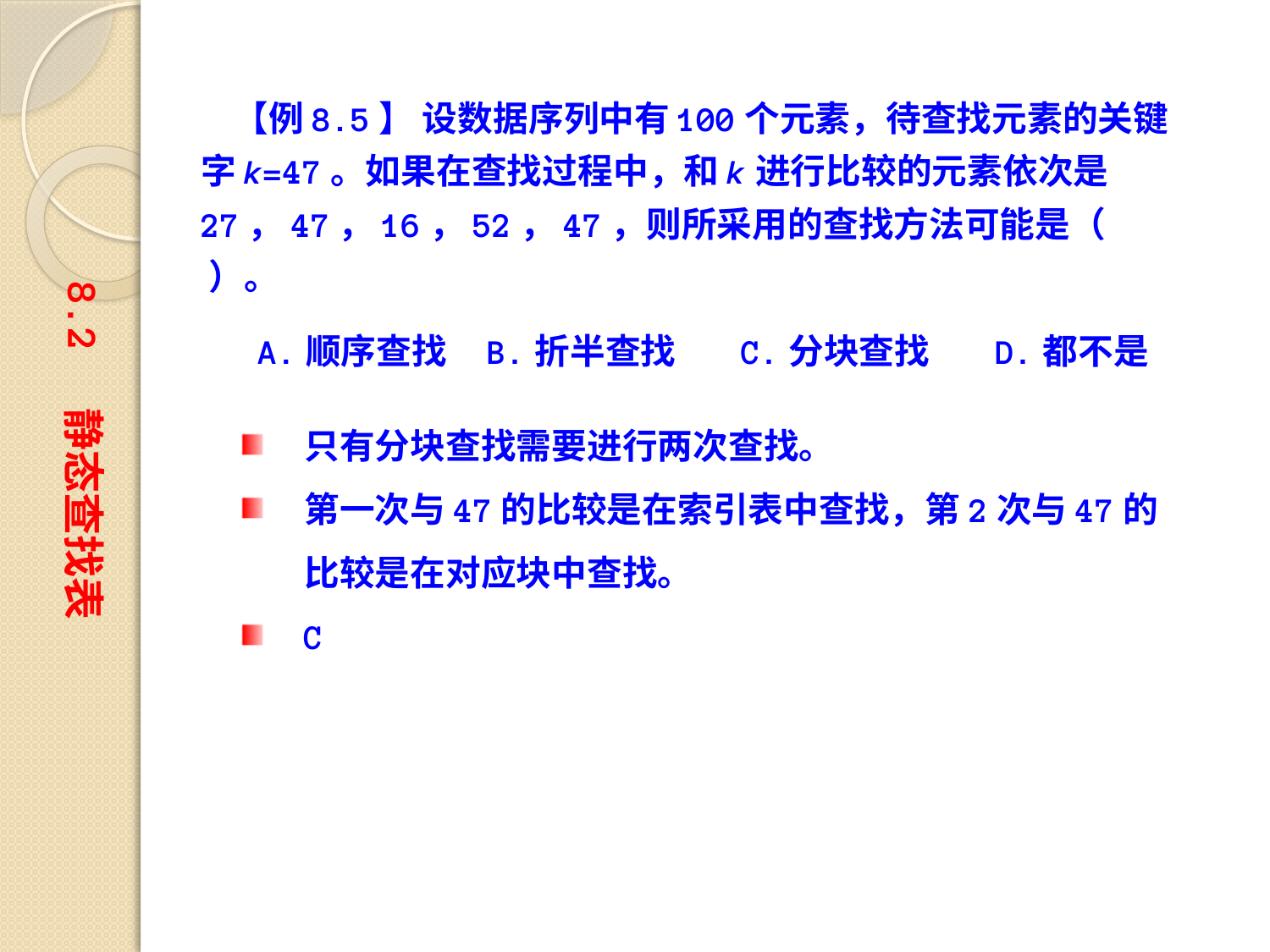

【例8.5】 设数据序列中有100个元素，待查找元素的关键字k=47。如果在查找过程中，和k进行比较的元素依次是27，47，16，52，47，则所采用的查找方法可能是（  ）。
   A.顺序查找	   B.折半查找	   C.分块查找	   D.都不是
8.2  静态查找表
只有分块查找需要进行两次查找。
第一次与47的比较是在索引表中查找，第2次与47的比较是在对应块中查找。
C